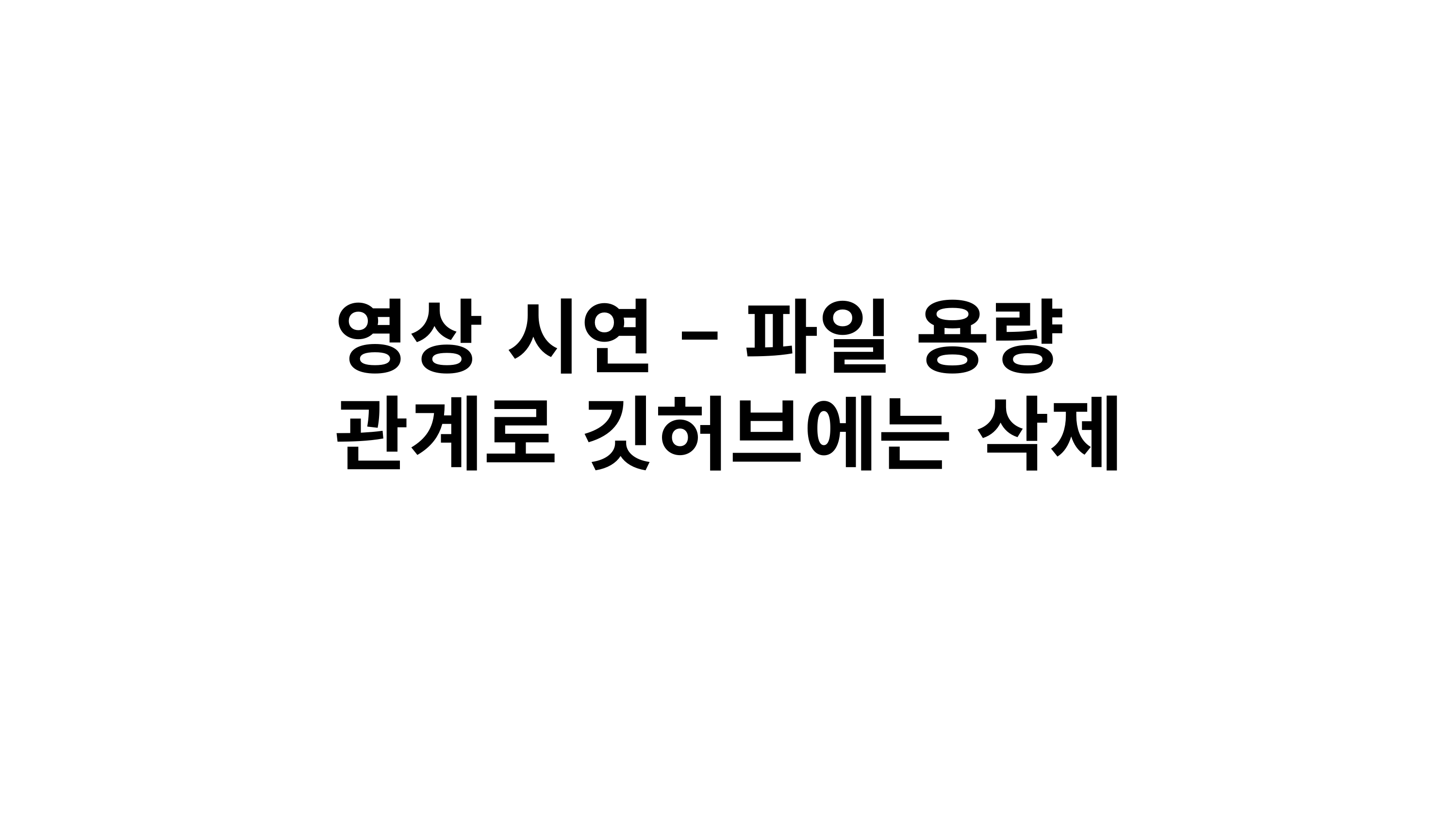

영상 시연 – 파일 용량
관계로 깃허브에는 삭제